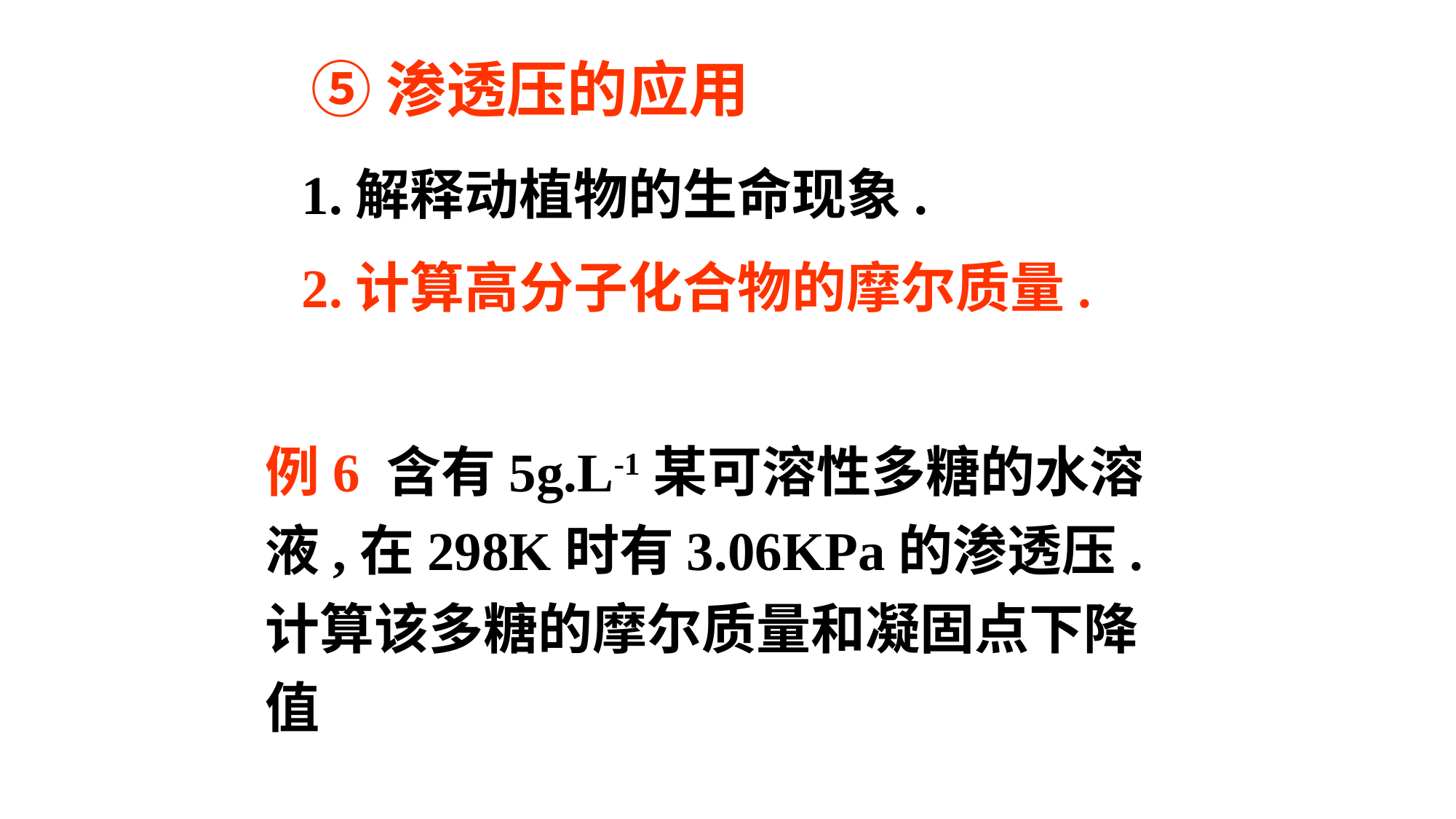

⑤渗透压的应用
1.解释动植物的生命现象.
2.计算高分子化合物的摩尔质量.
例6 含有5g.L-1某可溶性多糖的水溶液,在298K时有3.06KPa的渗透压.计算该多糖的摩尔质量和凝固点下降值
11